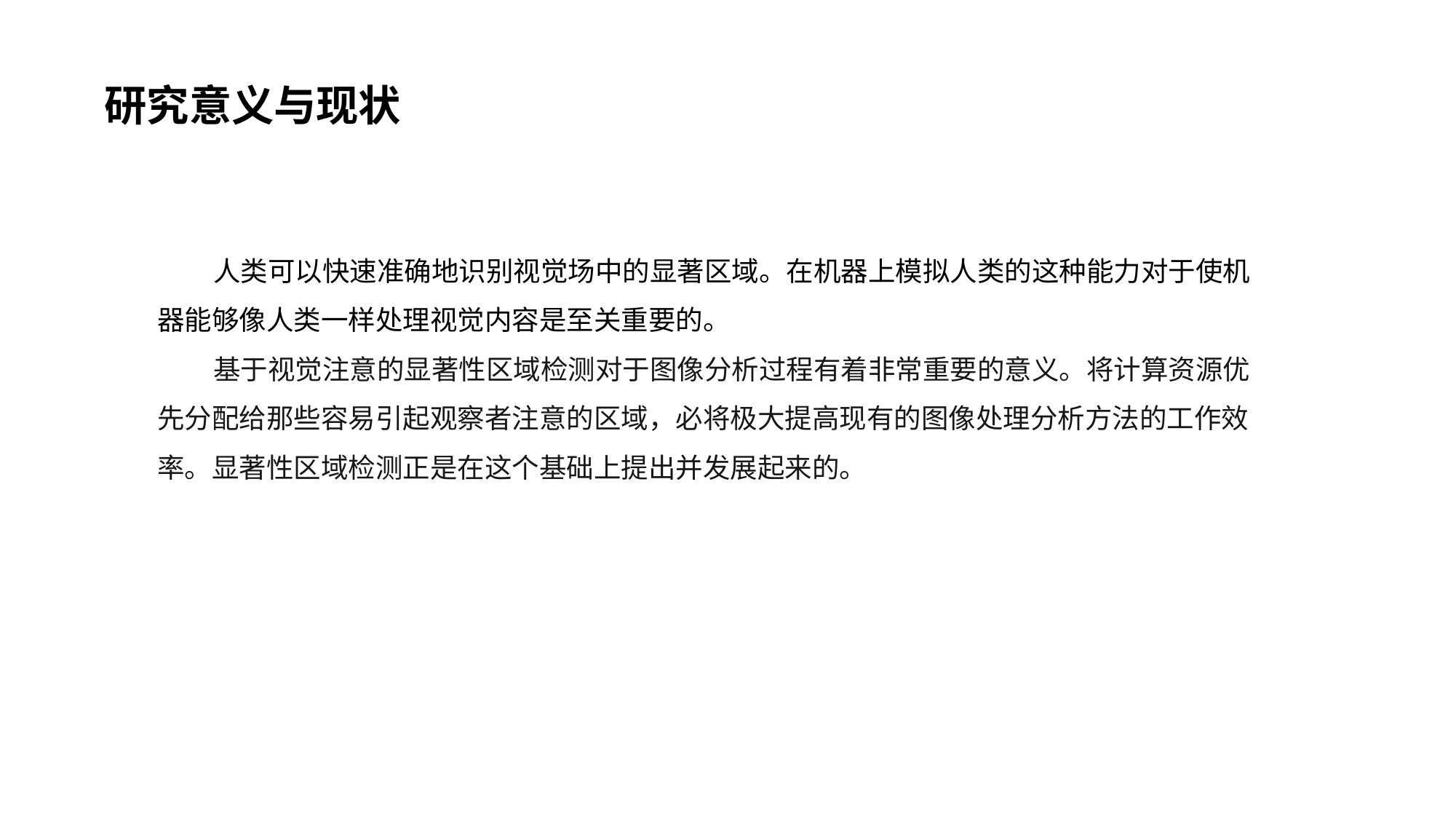

研究意义与现状
        人类可以快速准确地识别视觉场中的显著区域。在机器上模拟人类的这种能力对于使机器能够像人类一样处理视觉内容是至关重要的。
        基于视觉注意的显著性区域检测对于图像分析过程有着非常重要的意义。将计算资源优先分配给那些容易引起观察者注意的区域，必将极大提高现有的图像处理分析方法的工作效率。显著性区域检测正是在这个基础上提出并发展起来的。